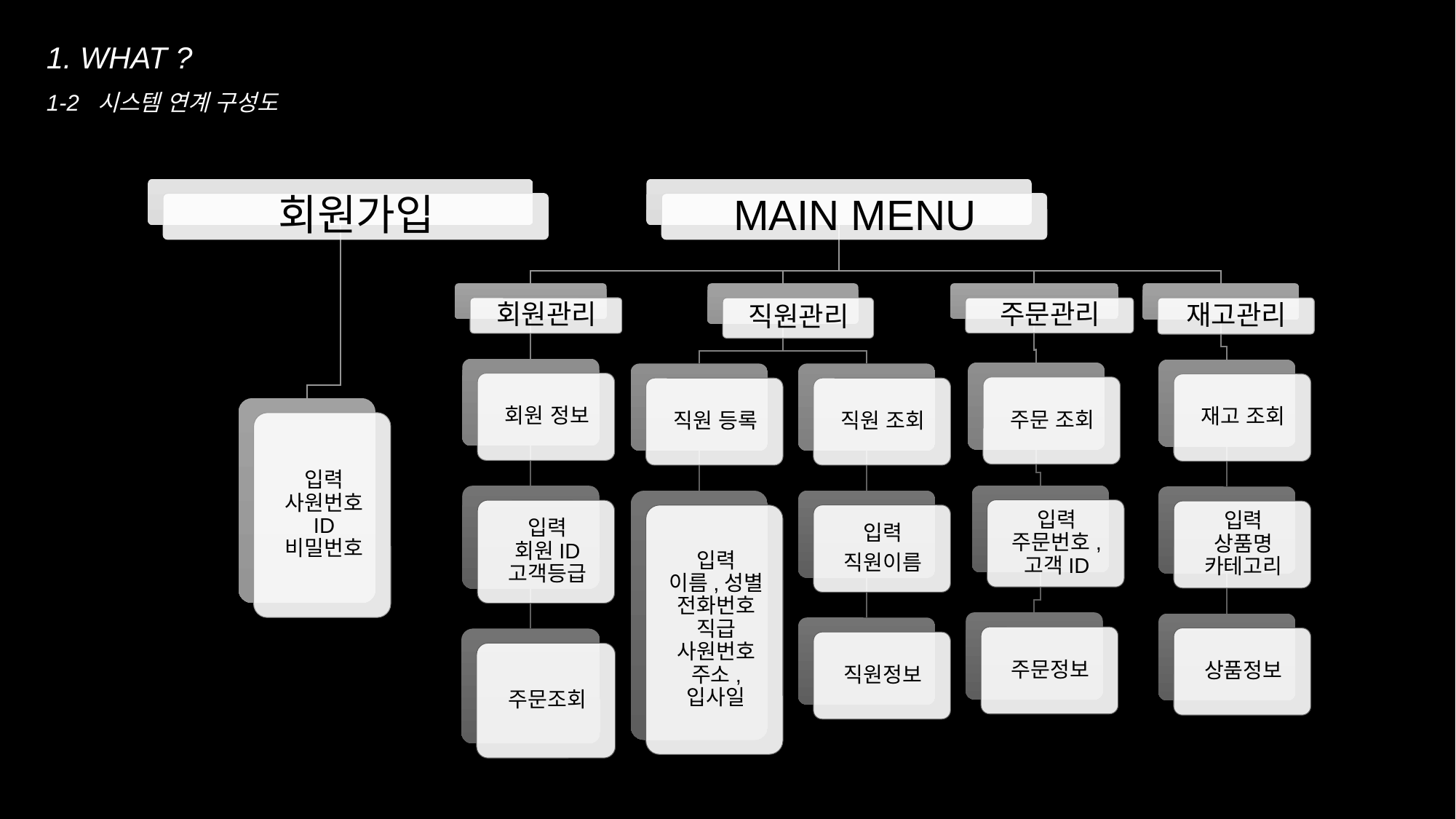

1. WHAT ?
1-2  시스템 연계 구성도
회원가입
입력
사원번호
ID
비밀번호
MAIN MENU
회원관리
회원 정보
입력
회원ID
고객등급
주문조회
직원관리
직원 등록
입력
이름,성별
전화번호
직급
사원번호
주소, 입사일
직원 조회
입력
직원이름
직원정보
주문관리
주문 조회
입력
주문번호,
고객ID
주문정보
재고관리
재고 조회
입력
상품명
카테고리
상품정보